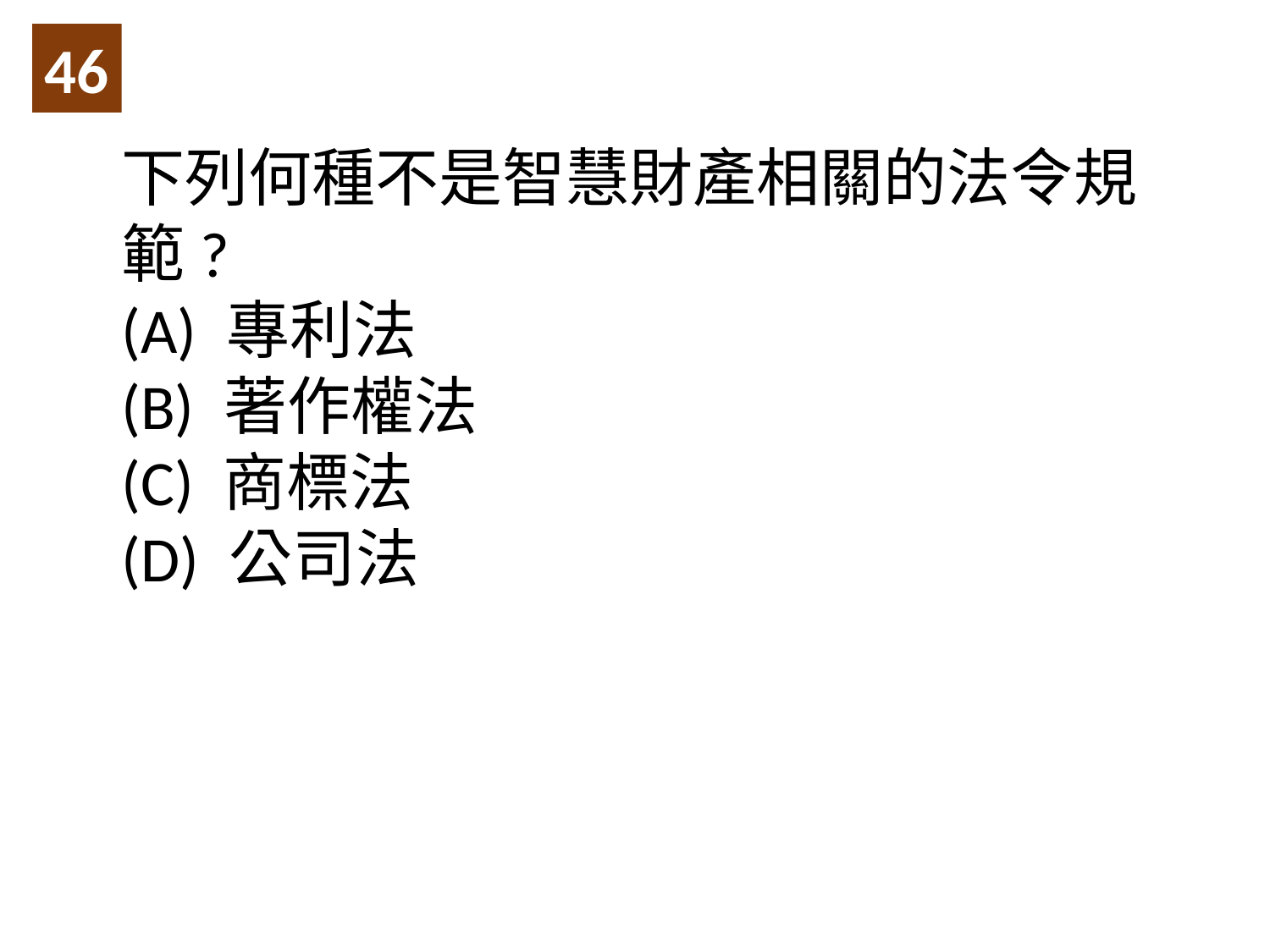

46
下列何種不是智慧財產相關的法令規範?
(A) 專利法
(B) 著作權法
(C) 商標法
(D) 公司法